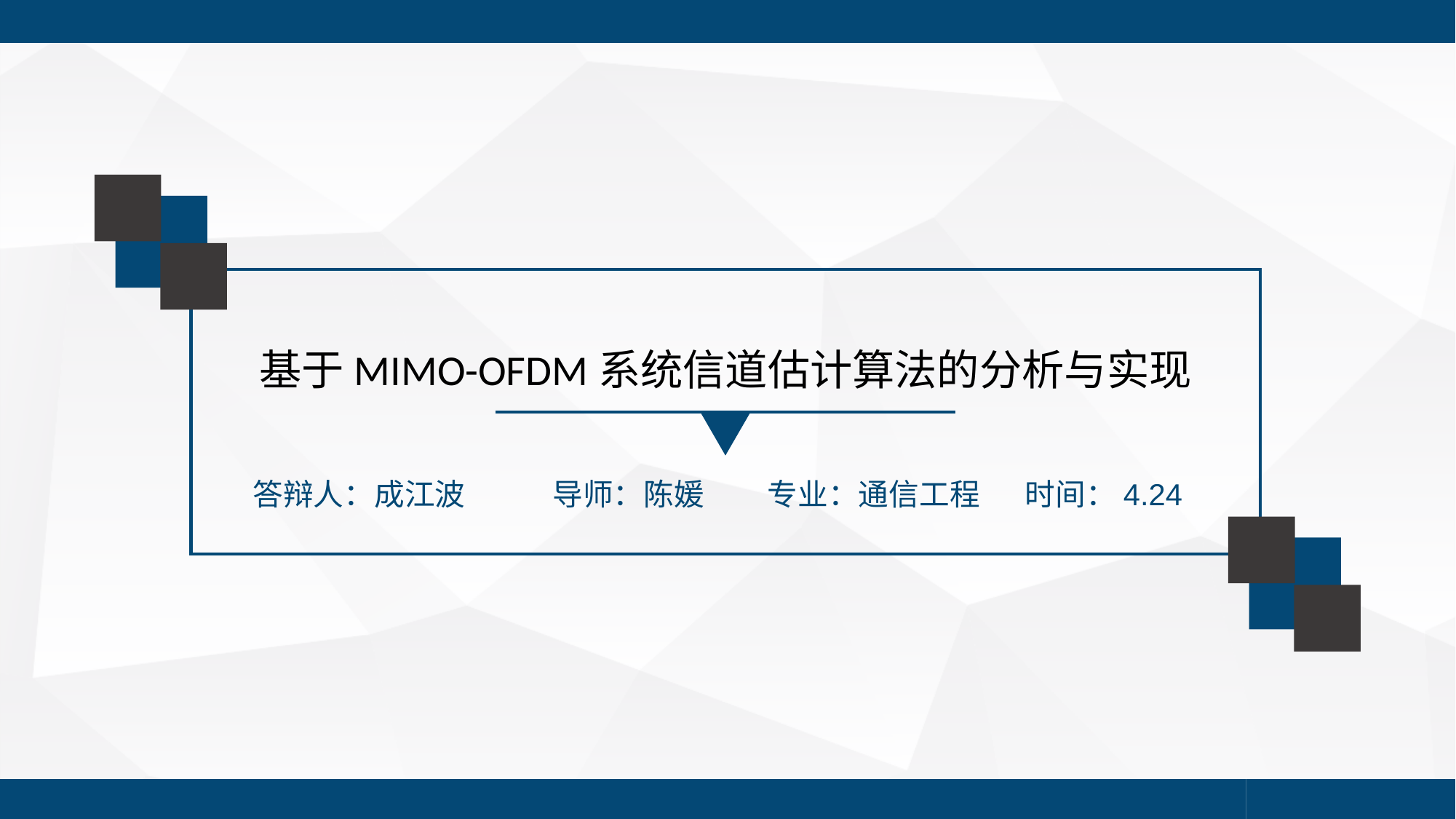

基于MIMO-OFDM系统信道估计算法的分析与实现

答辩人：成江波
导师：陈媛
专业：通信工程
时间：4.24